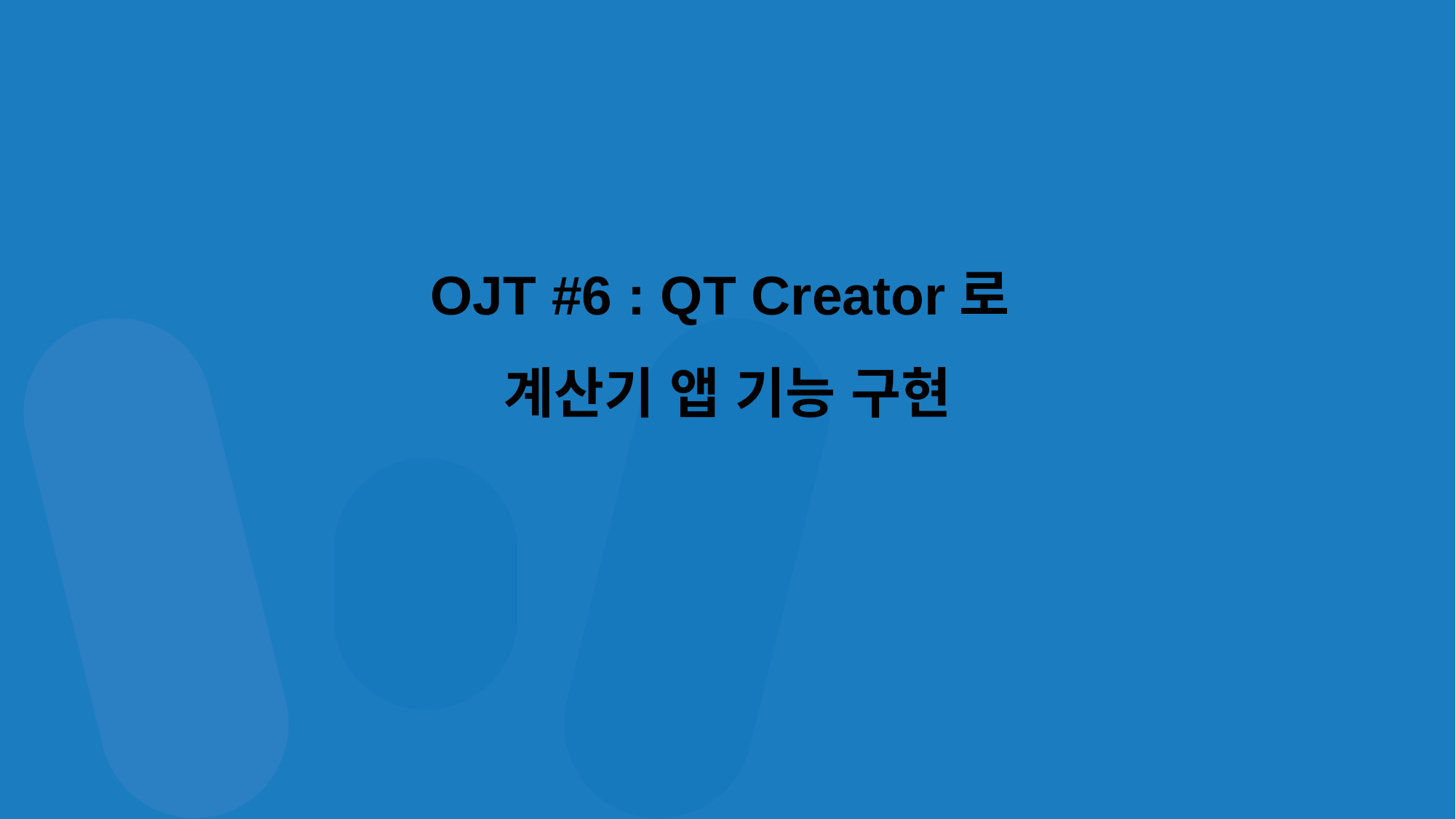

OJT #6 : QT Creator로
계산기 앱 기능 구현